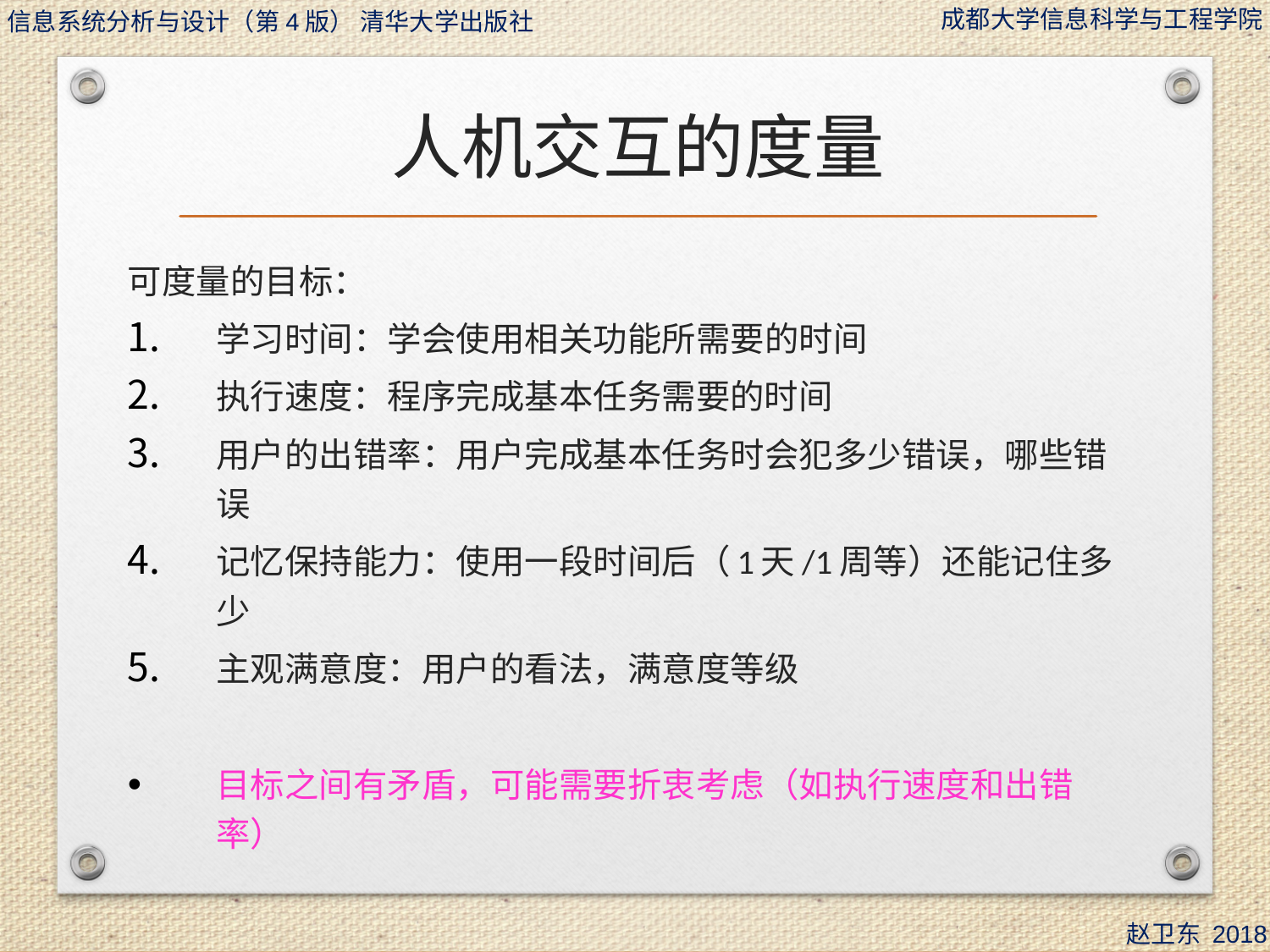

# 人机交互的度量
可度量的目标：
学习时间：学会使用相关功能所需要的时间
执行速度：程序完成基本任务需要的时间
用户的出错率：用户完成基本任务时会犯多少错误，哪些错误
记忆保持能力：使用一段时间后（1天/1周等）还能记住多少
主观满意度：用户的看法，满意度等级

目标之间有矛盾，可能需要折衷考虑（如执行速度和出错率）